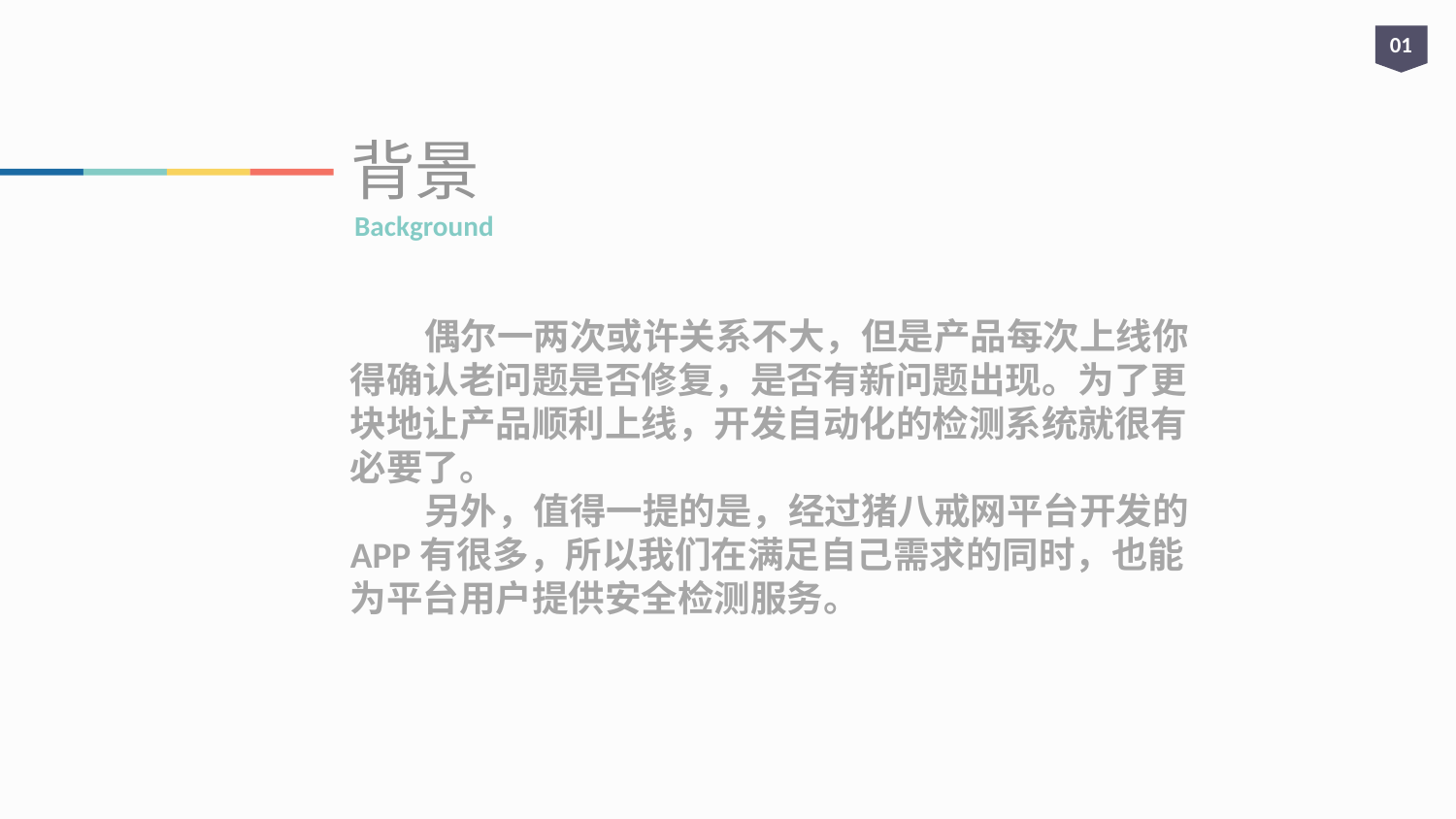

01
# 背景

Background
偶尔一两次或许关系不大，但是产品每次上线你得确认老问题是否修复，是否有新问题出现。为了更块地让产品顺利上线，开发自动化的检测系统就很有必要了。
另外，值得一提的是，经过猪八戒网平台开发的APP有很多，所以我们在满足自己需求的同时，也能为平台用户提供安全检测服务。